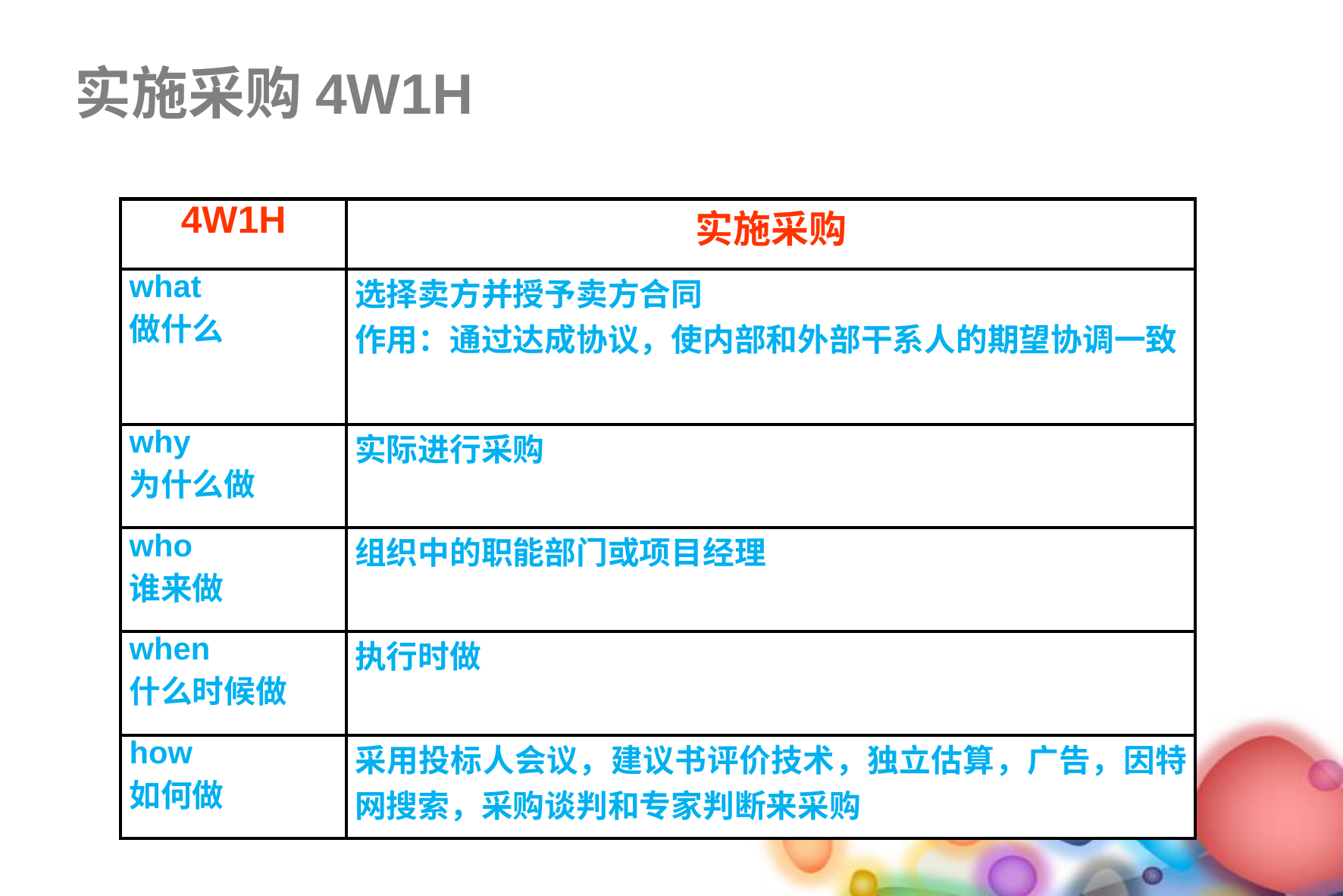

实施采购4W1H
| 4W1H | 实施采购 |
| --- | --- |
| what 做什么 | 选择卖方并授予卖方合同 作用：通过达成协议，使内部和外部干系人的期望协调一致 |
| why 为什么做 | 实际进行采购 |
| who 谁来做 | 组织中的职能部门或项目经理 |
| when 什么时候做 | 执行时做 |
| how 如何做 | 采用投标人会议，建议书评价技术，独立估算，广告，因特网搜索，采购谈判和专家判断来采购 |